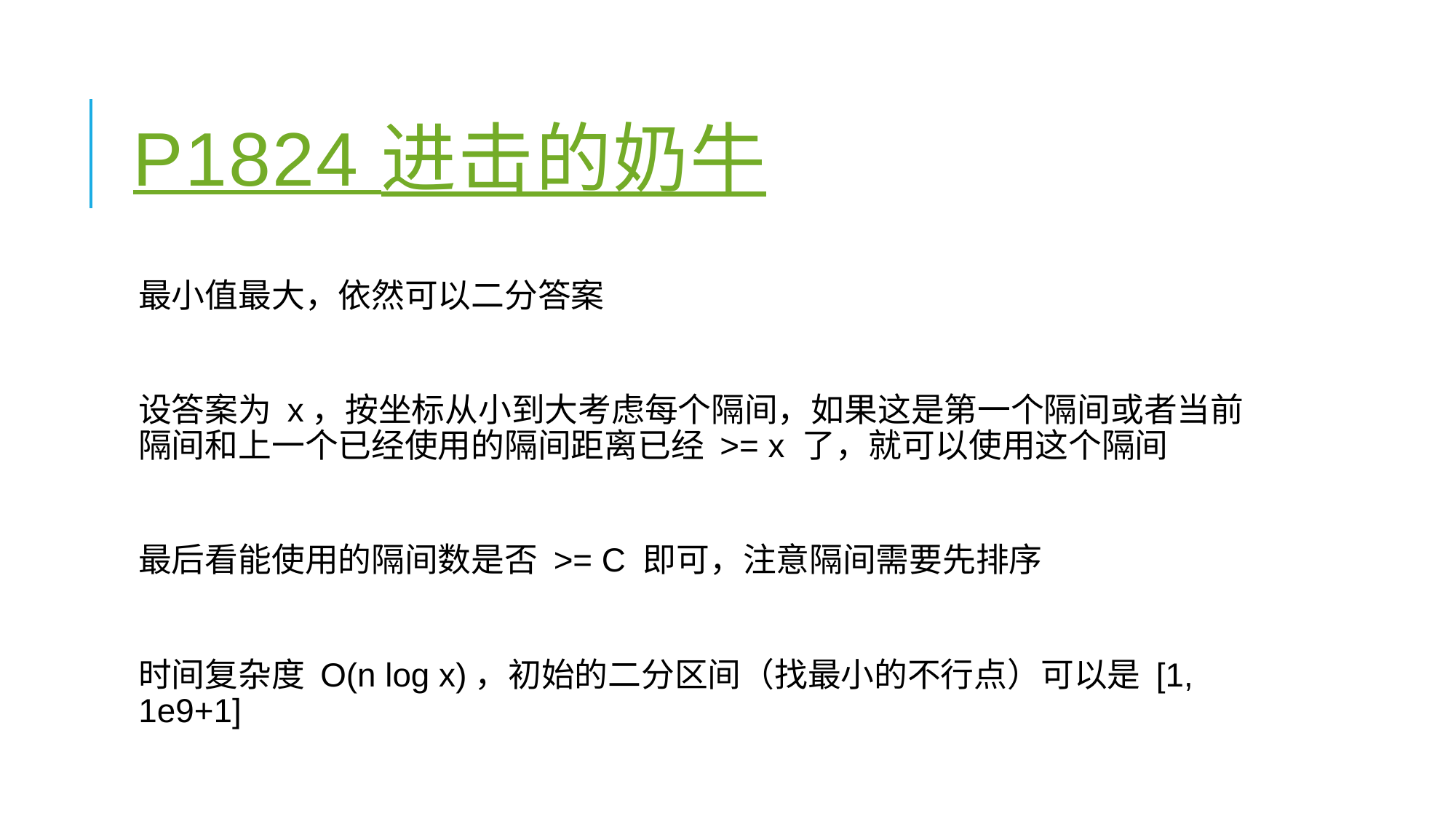

# P1824 进击的奶牛
最小值最大，依然可以二分答案

设答案为 x，按坐标从小到大考虑每个隔间，如果这是第一个隔间或者当前隔间和上一个已经使用的隔间距离已经 >= x 了，就可以使用这个隔间

最后看能使用的隔间数是否 >= C 即可，注意隔间需要先排序

时间复杂度 O(n log x)，初始的二分区间（找最小的不行点）可以是 [1, 1e9+1]